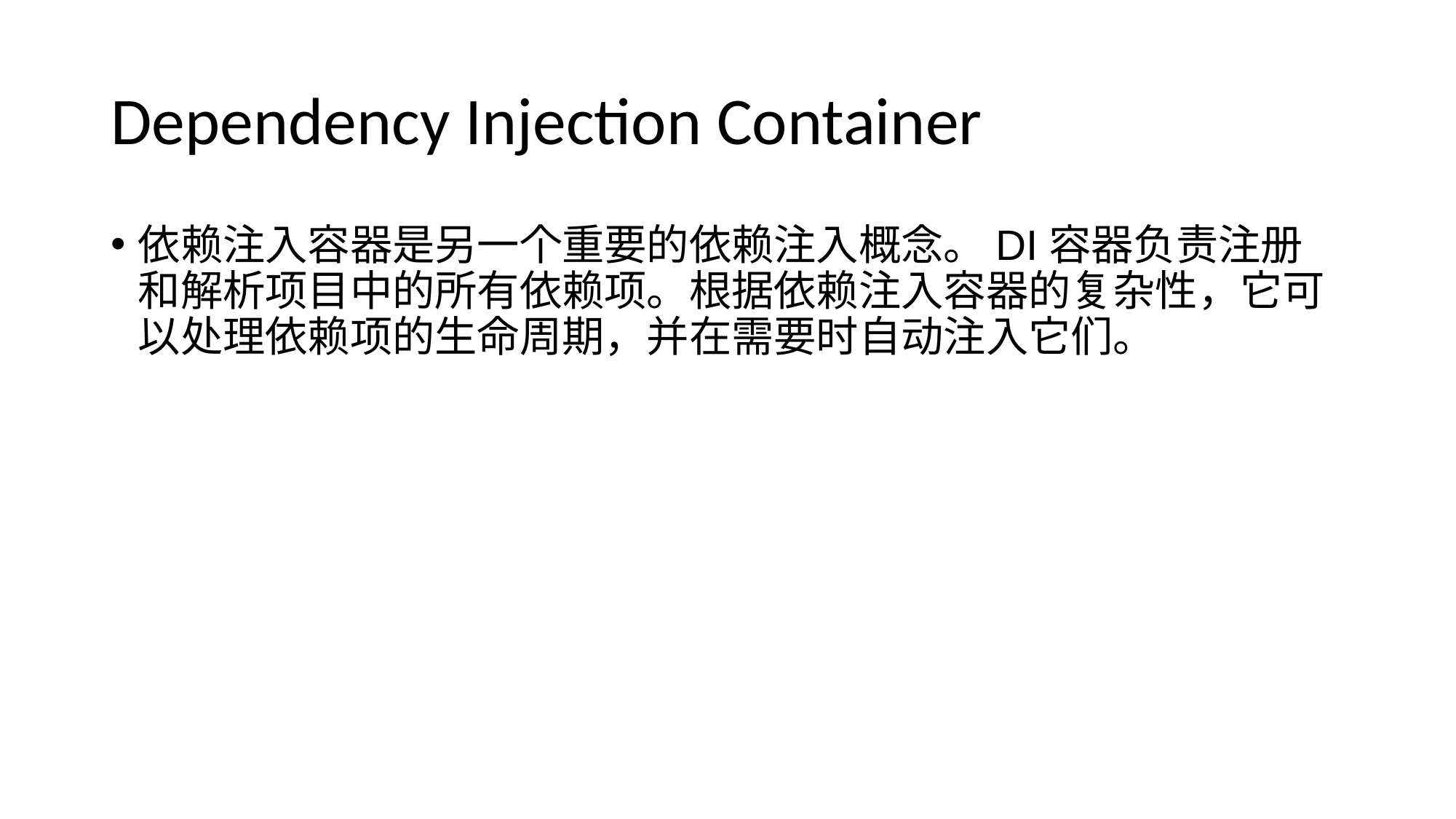

# Dependency Injection Container
依赖注入容器是另一个重要的依赖注入概念。DI容器负责注册和解析项目中的所有依赖项。根据依赖注入容器的复杂性，它可以处理依赖项的生命周期，并在需要时自动注入它们。